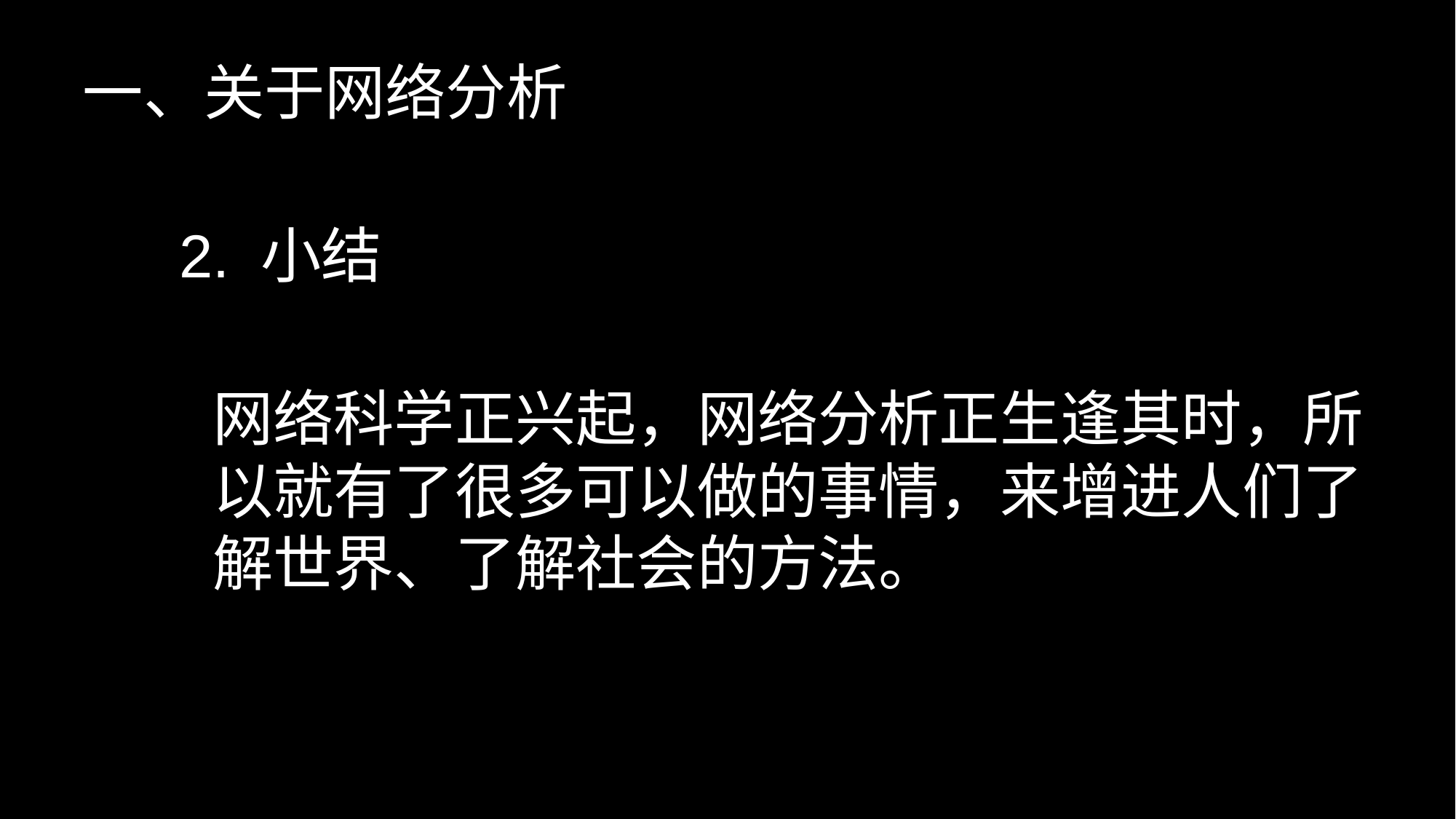

一、关于网络分析
2. 小结
网络科学正兴起，网络分析正生逢其时，所以就有了很多可以做的事情，来增进人们了解世界、了解社会的方法。